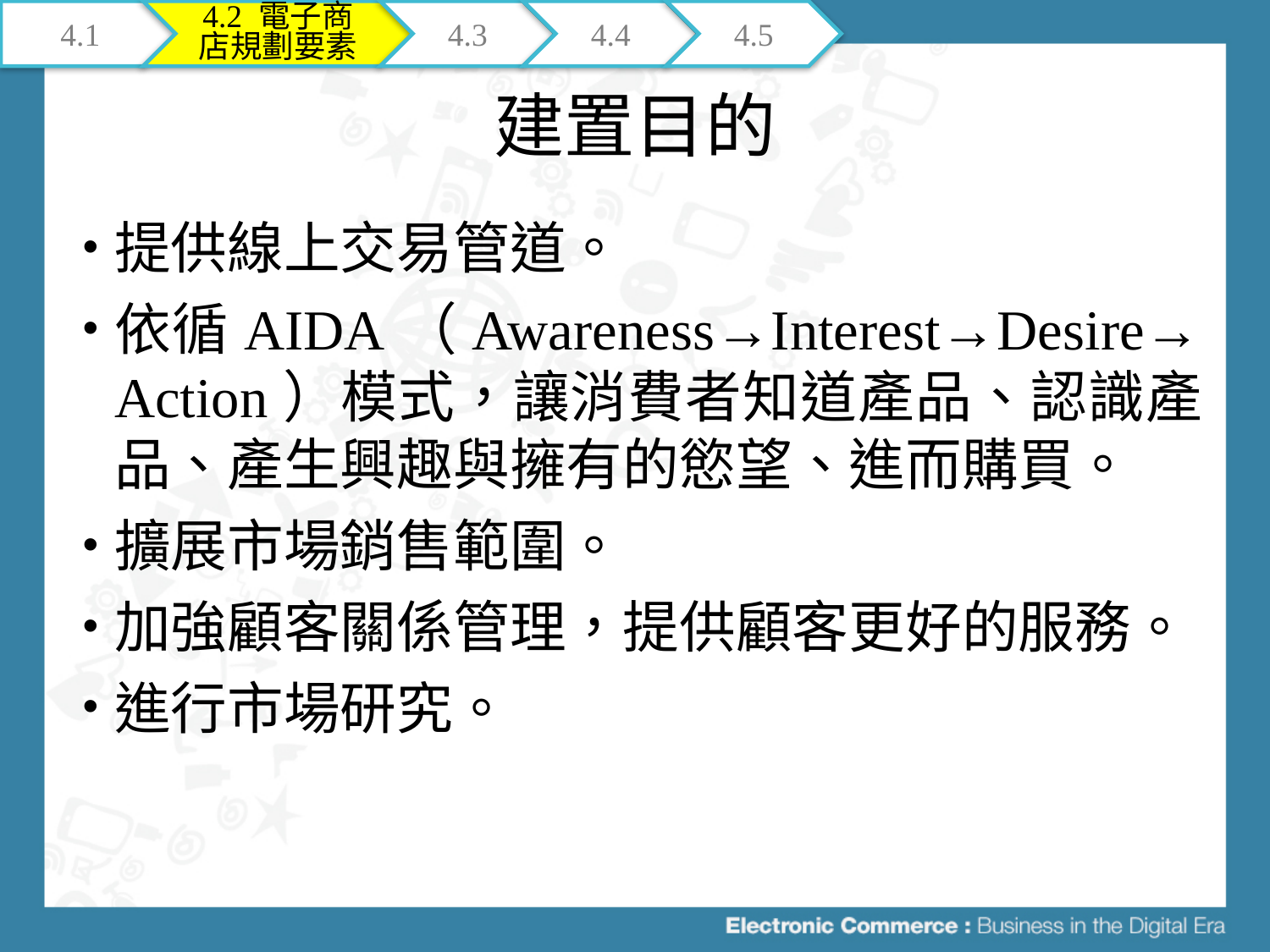

4.1
4.2 電子商店規劃要素
4.3
4.4
4.5
# 建置目的
提供線上交易管道。
依循AIDA（Awareness→Interest→Desire→ Action）模式，讓消費者知道產品、認識產品、產生興趣與擁有的慾望、進而購買。
擴展市場銷售範圍。
加強顧客關係管理，提供顧客更好的服務。
進行市場研究。